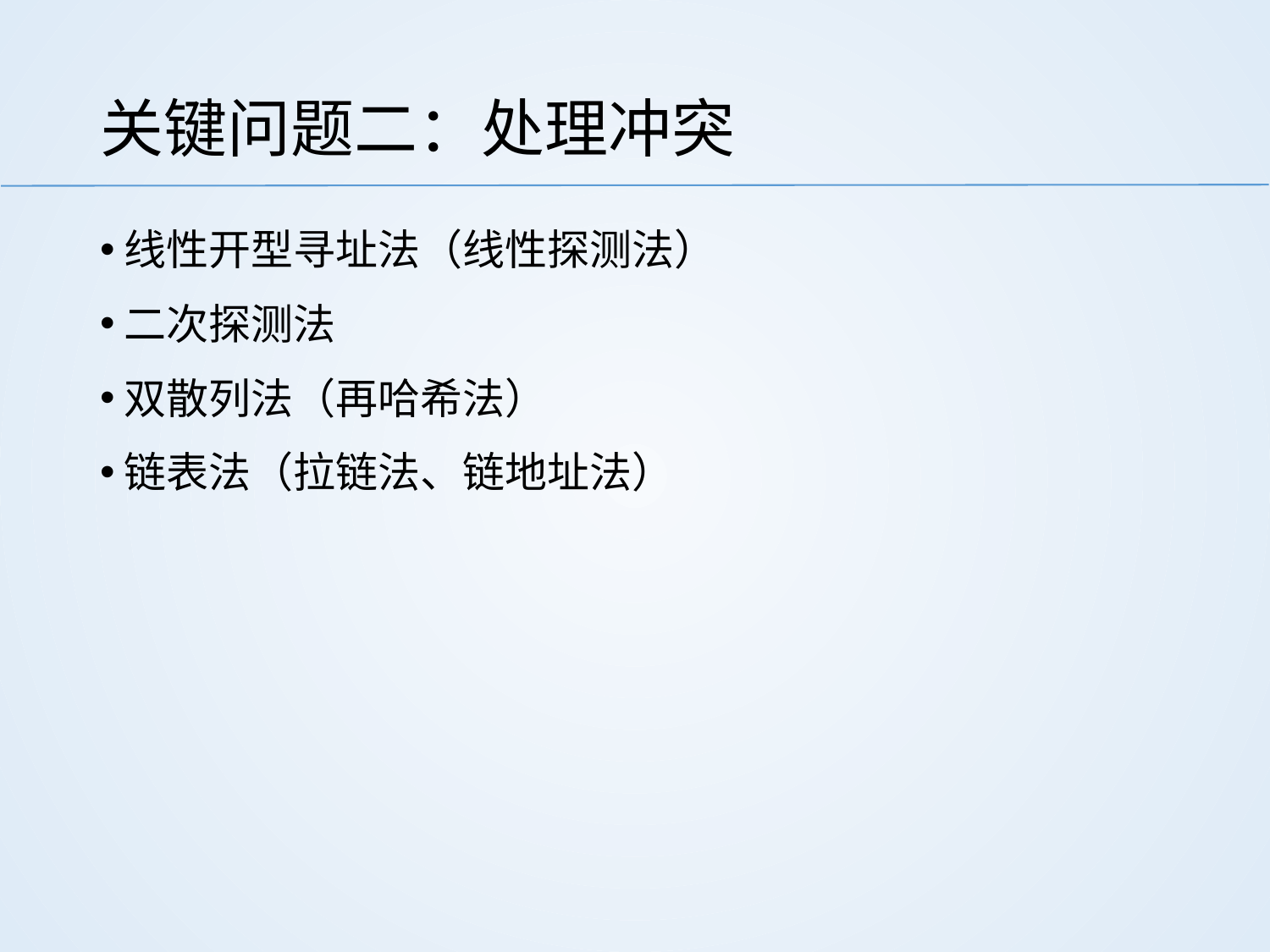

# 关键问题二：处理冲突
线性开型寻址法（线性探测法）
二次探测法
双散列法（再哈希法）
链表法（拉链法、链地址法）
60